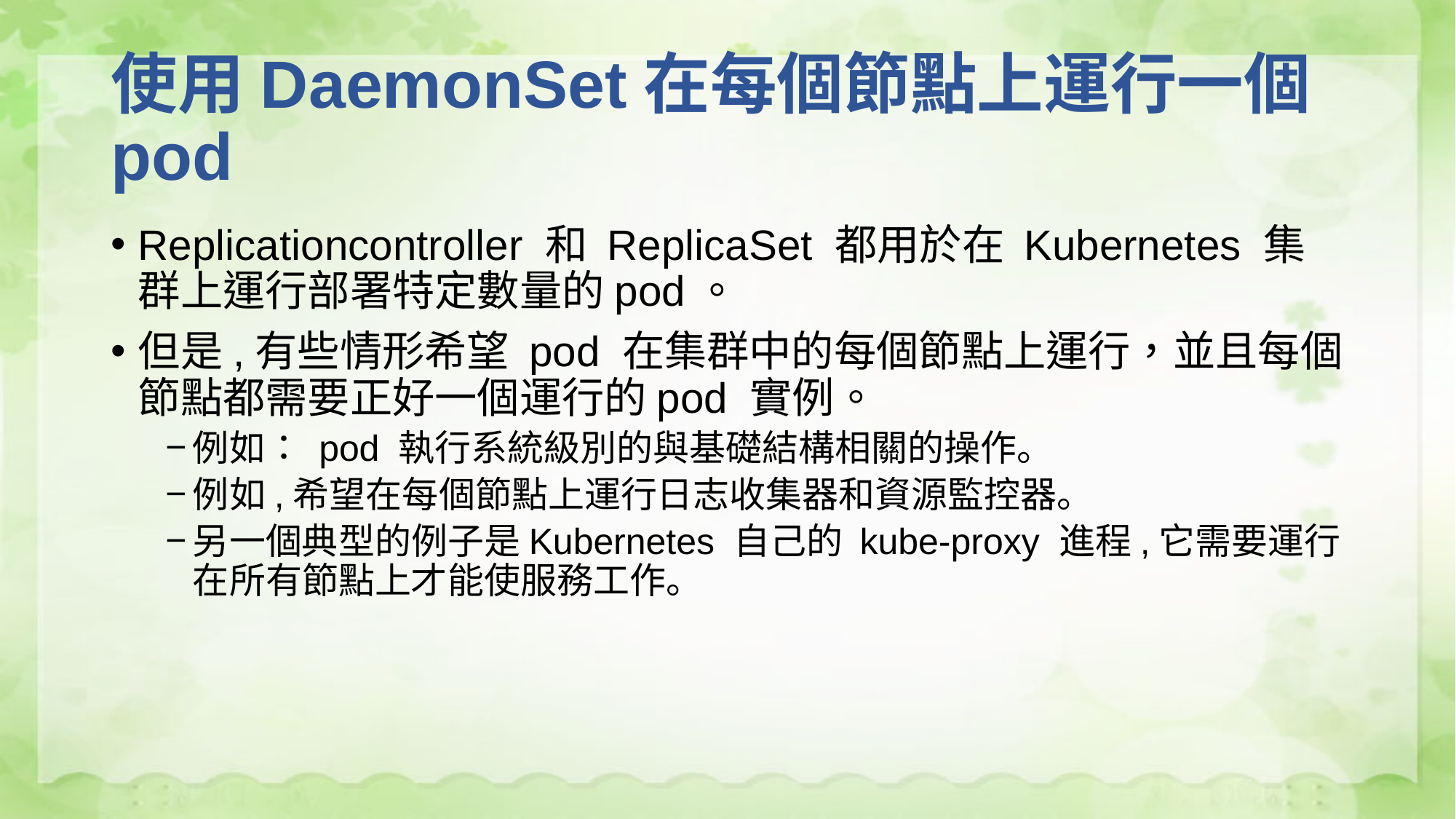

# 使用DaemonSet在每個節點上運行一個pod
Replicationcontroller 和 ReplicaSet 都用於在 Kubernetes 集群上運行部署特定數量的pod。
但是,有些情形希望 pod 在集群中的每個節點上運行，並且每個節點都需要正好一個運行的pod 實例。
例如： pod 執行系統級別的與基礎結構相關的操作。
例如,希望在每個節點上運行日志收集器和資源監控器。
另一個典型的例子是Kubernetes 自己的 kube-proxy 進程,它需要運行在所有節點上才能使服務工作。